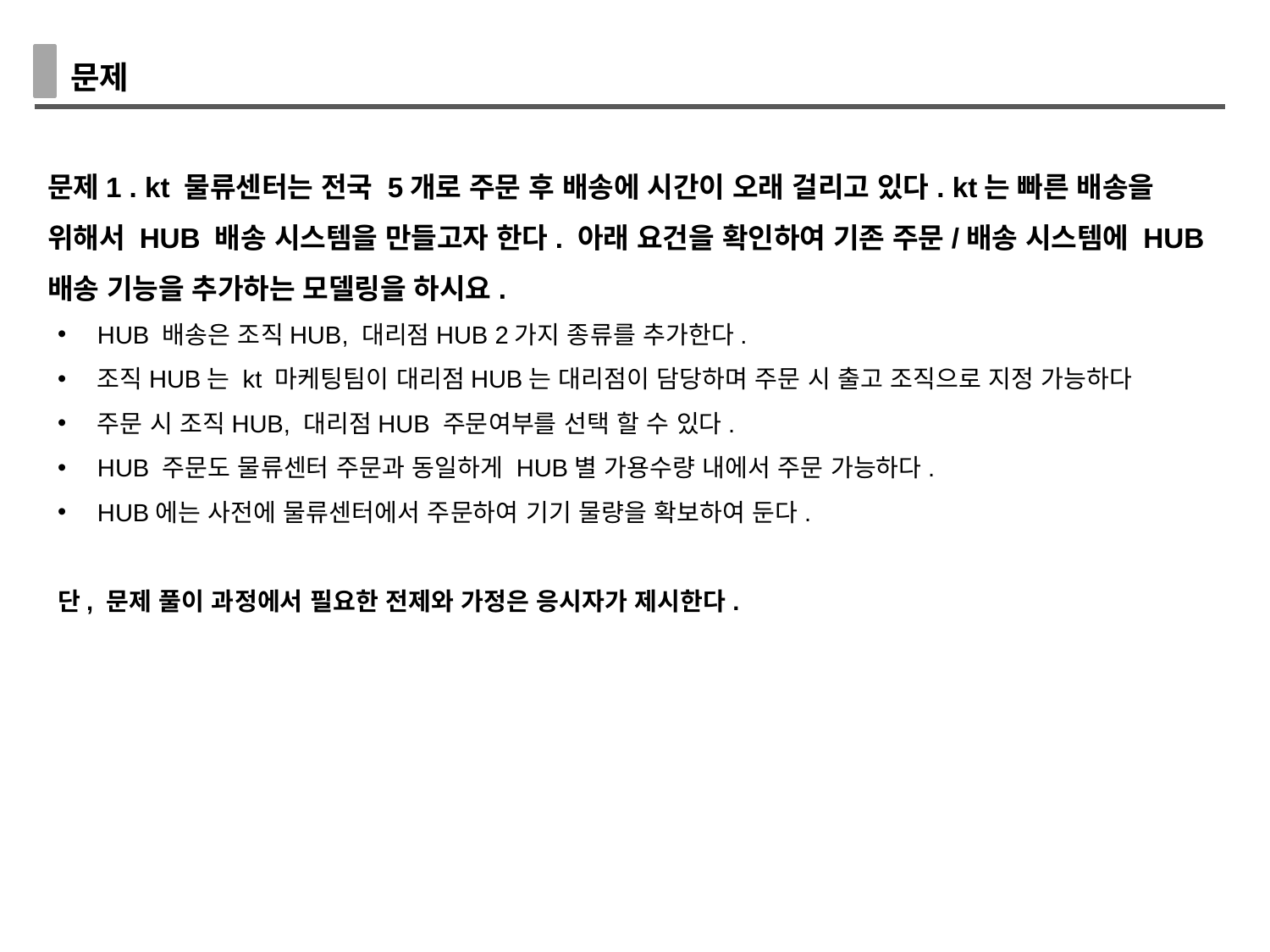

문제
문제1 . kt 물류센터는 전국 5개로 주문 후 배송에 시간이 오래 걸리고 있다. kt는 빠른 배송을 위해서 HUB 배송 시스템을 만들고자 한다. 아래 요건을 확인하여 기존 주문/배송 시스템에 HUB 배송 기능을 추가하는 모델링을 하시요.
HUB 배송은 조직HUB, 대리점HUB 2가지 종류를 추가한다.
조직HUB는 kt 마케팅팀이 대리점HUB는 대리점이 담당하며 주문 시 출고 조직으로 지정 가능하다
주문 시 조직HUB, 대리점HUB 주문여부를 선택 할 수 있다.
HUB 주문도 물류센터 주문과 동일하게 HUB별 가용수량 내에서 주문 가능하다.
HUB에는 사전에 물류센터에서 주문하여 기기 물량을 확보하여 둔다.

단, 문제 풀이 과정에서 필요한 전제와 가정은 응시자가 제시한다.